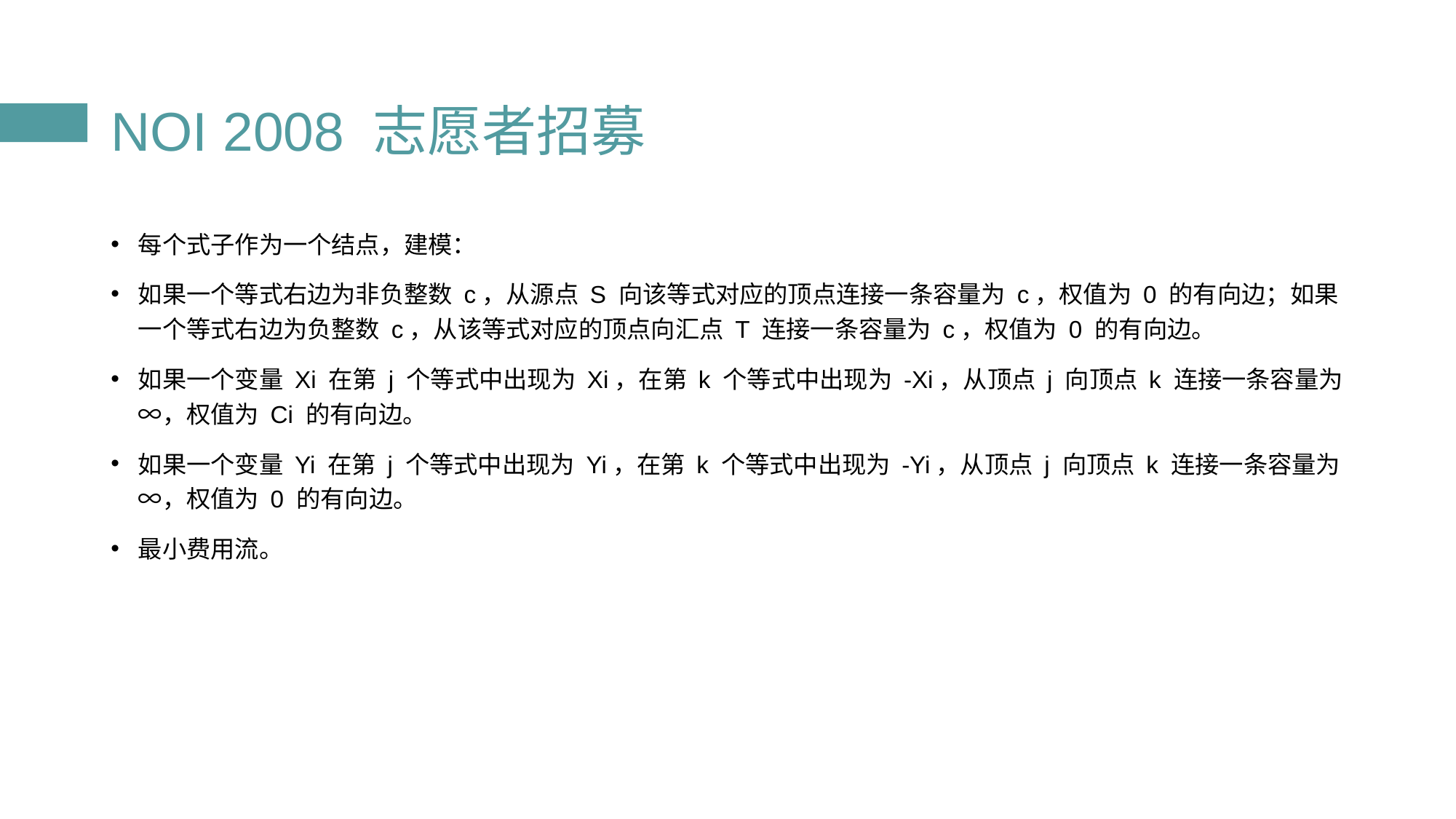

# NOI 2008 志愿者招募
每个式子作为一个结点，建模：
如果一个等式右边为非负整数 c，从源点 S 向该等式对应的顶点连接一条容量为 c，权值为 0 的有向边；如果一个等式右边为负整数 c，从该等式对应的顶点向汇点 T 连接一条容量为 c，权值为 0 的有向边。
如果一个变量 Xi 在第 j 个等式中出现为 Xi，在第 k 个等式中出现为 -Xi，从顶点 j 向顶点 k 连接一条容量为 ∞，权值为 Ci 的有向边。
如果一个变量 Yi 在第 j 个等式中出现为 Yi，在第 k 个等式中出现为 -Yi，从顶点 j 向顶点 k 连接一条容量为 ∞，权值为 0 的有向边。
最小费用流。